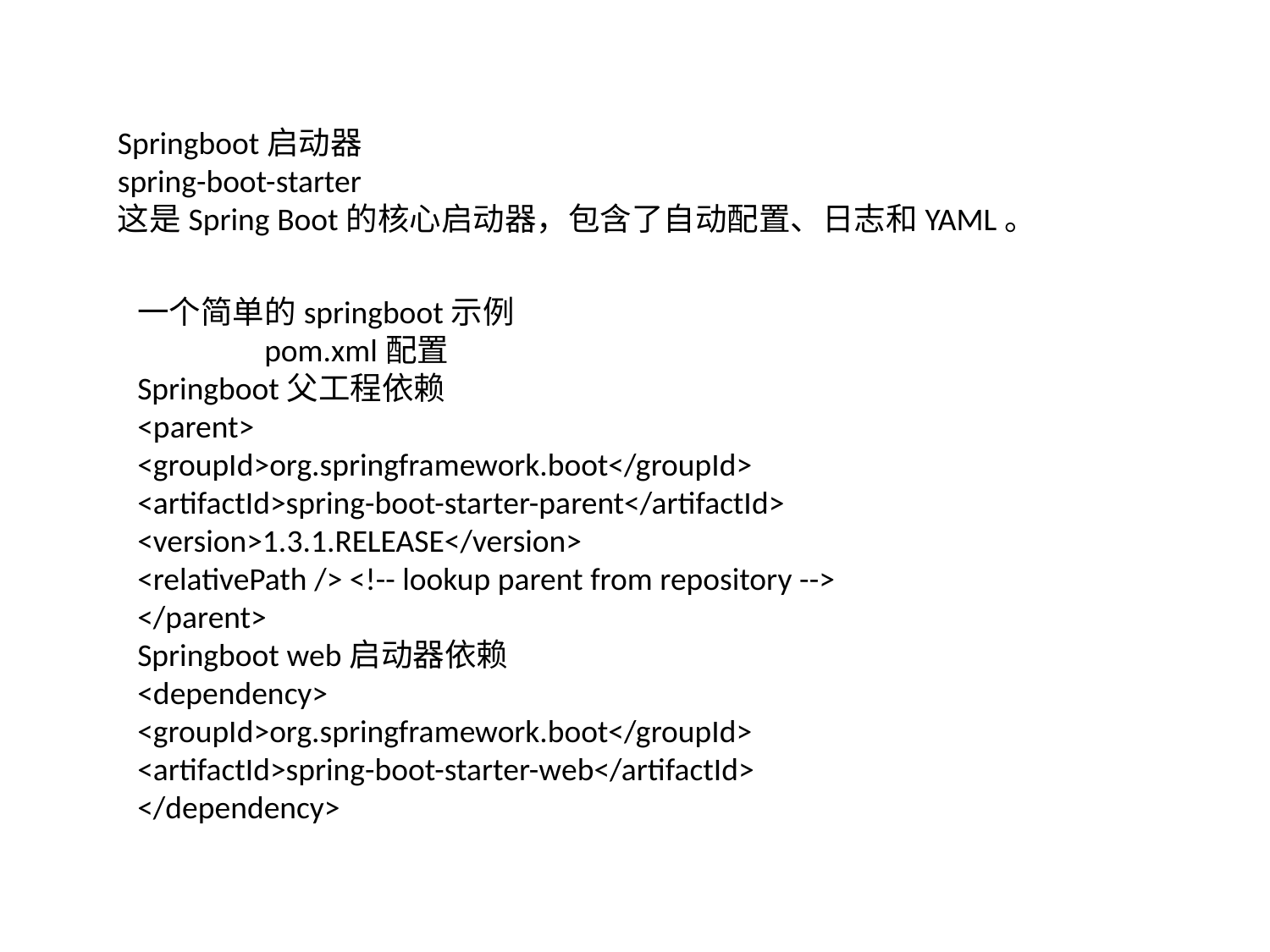

Springboot启动器
spring-boot-starter 
这是Spring Boot的核心启动器，包含了自动配置、日志和YAML。
一个简单的springboot示例
	pom.xml配置
Springboot父工程依赖
<parent>
<groupId>org.springframework.boot</groupId>
<artifactId>spring-boot-starter-parent</artifactId>
<version>1.3.1.RELEASE</version>
<relativePath /> <!-- lookup parent from repository -->
</parent>
Springboot web启动器依赖
<dependency>
<groupId>org.springframework.boot</groupId>
<artifactId>spring-boot-starter-web</artifactId>
</dependency>